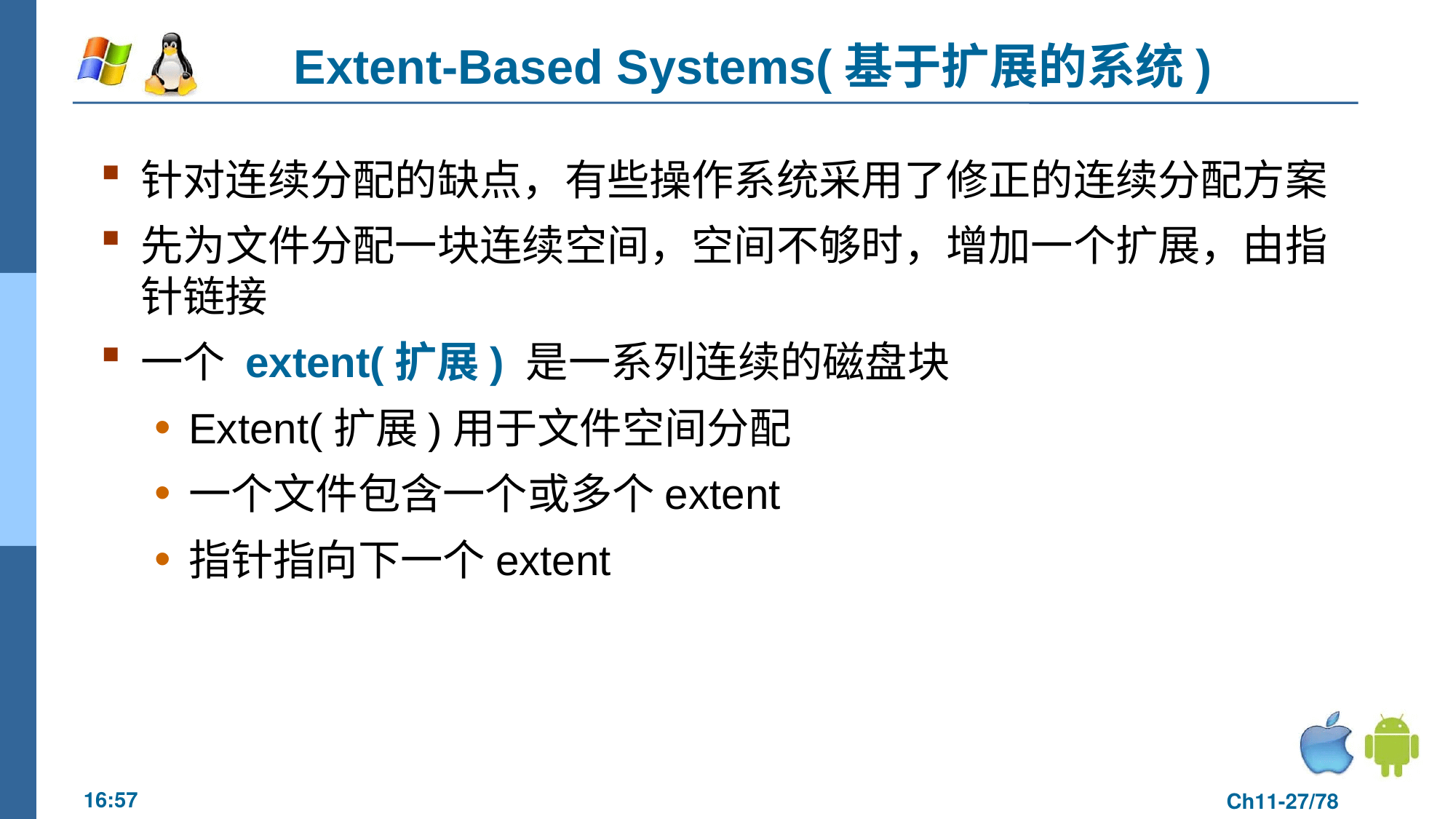

# Extent-Based Systems(基于扩展的系统)
针对连续分配的缺点，有些操作系统采用了修正的连续分配方案
先为文件分配一块连续空间，空间不够时，增加一个扩展，由指针链接
一个 extent(扩展) 是一系列连续的磁盘块
Extent(扩展)用于文件空间分配
一个文件包含一个或多个extent
指针指向下一个extent